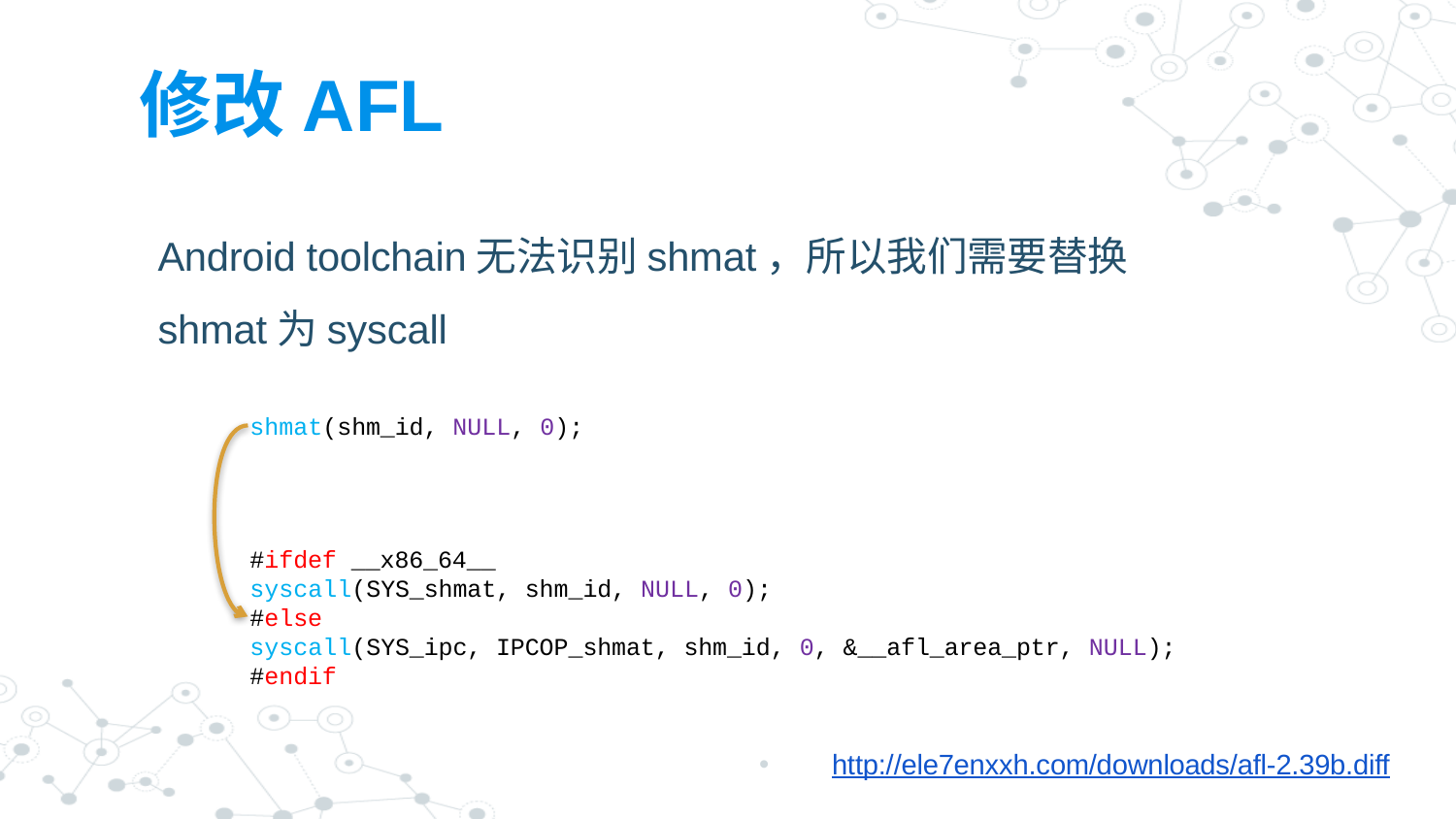

# 修改AFL
Android toolchain无法识别shmat，所以我们需要替换shmat为syscall
shmat(shm_id, NULL, 0);
#ifdef __x86_64__
syscall(SYS_shmat, shm_id, NULL, 0);
#else
syscall(SYS_ipc, IPCOP_shmat, shm_id, 0, &__afl_area_ptr, NULL);
#endif
http://ele7enxxh.com/downloads/afl-2.39b.diff